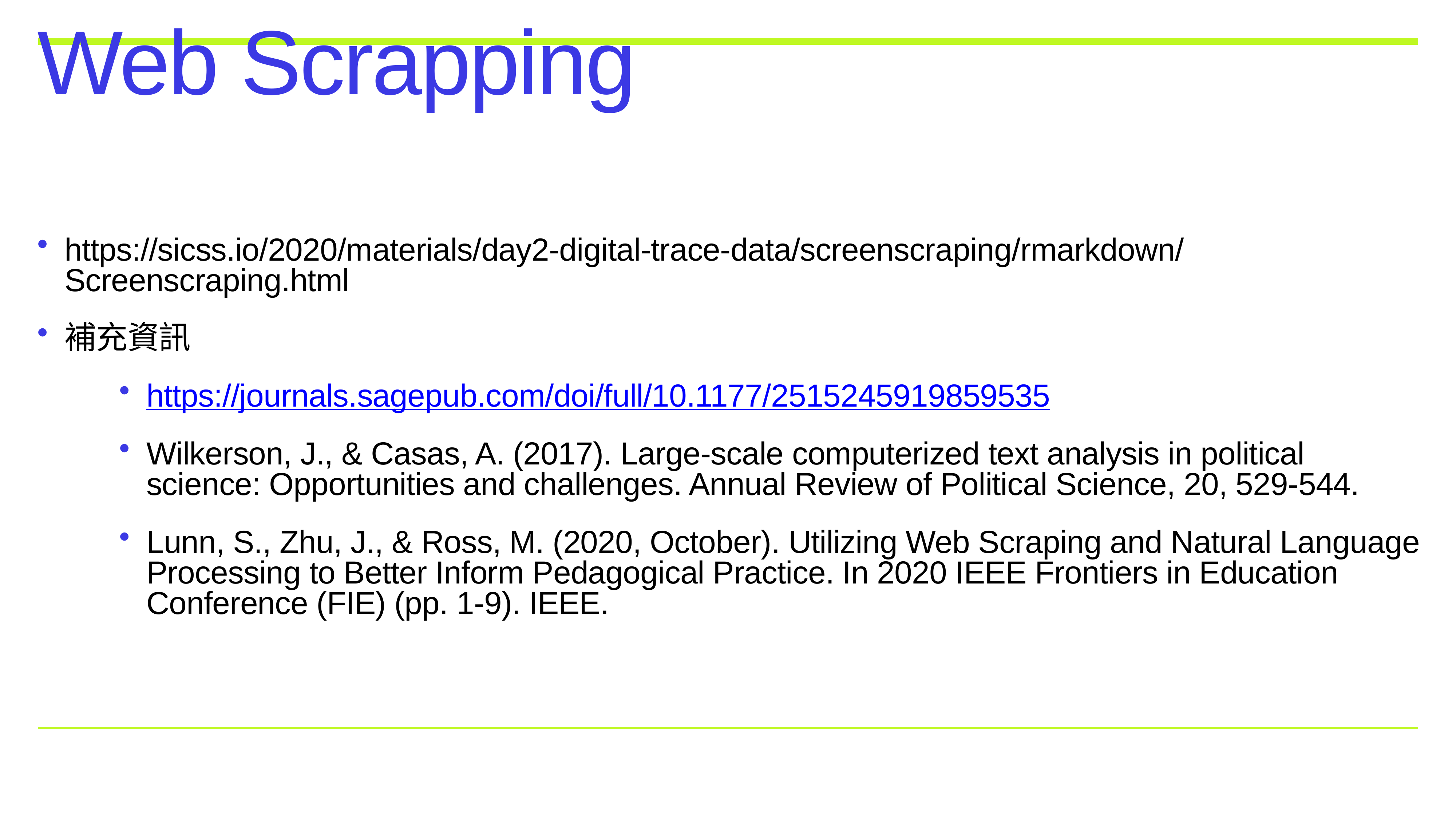

# Web Scrapping
https://sicss.io/2020/materials/day2-digital-trace-data/screenscraping/rmarkdown/Screenscraping.html
補充資訊
https://journals.sagepub.com/doi/full/10.1177/2515245919859535
Wilkerson, J., & Casas, A. (2017). Large-scale computerized text analysis in political science: Opportunities and challenges. Annual Review of Political Science, 20, 529-544.
Lunn, S., Zhu, J., & Ross, M. (2020, October). Utilizing Web Scraping and Natural Language Processing to Better Inform Pedagogical Practice. In 2020 IEEE Frontiers in Education Conference (FIE) (pp. 1-9). IEEE.